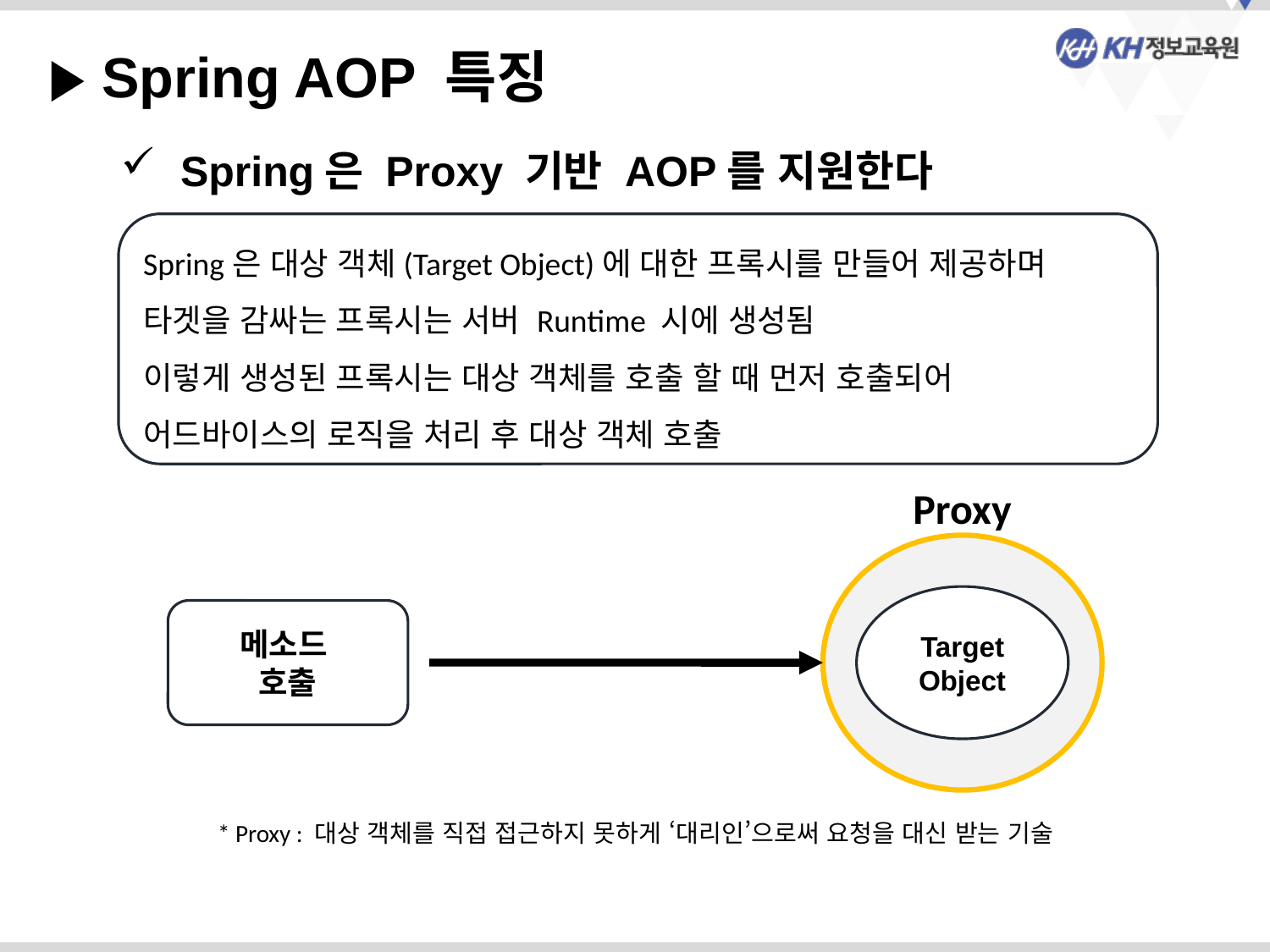

▶ Spring AOP 특징
 Spring은 Proxy 기반 AOP를 지원한다
Spring은 대상 객체(Target Object)에 대한 프록시를 만들어 제공하며
타겟을 감싸는 프록시는 서버 Runtime 시에 생성됨
이렇게 생성된 프록시는 대상 객체를 호출 할 때 먼저 호출되어
어드바이스의 로직을 처리 후 대상 객체 호출
Proxy

Target
Object
메소드
호출
* Proxy : 대상 객체를 직접 접근하지 못하게 ‘대리인’으로써 요청을 대신 받는 기술